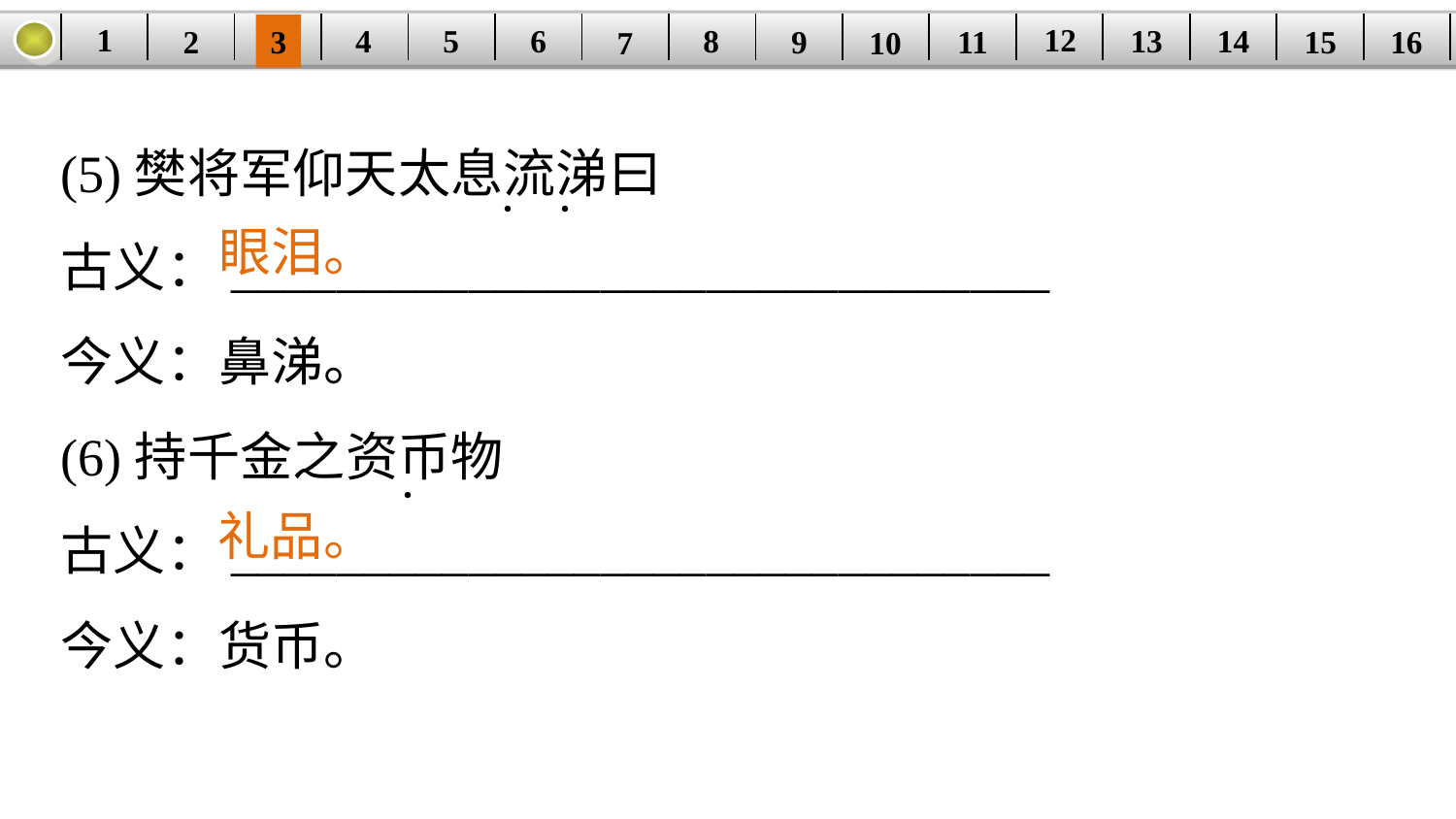

1
12
6
14
8
5
|  |  |  |  |  |  |  |  |  |  |  |  |  |  |  |  |
| --- | --- | --- | --- | --- | --- | --- | --- | --- | --- | --- | --- | --- | --- | --- | --- |
13
4
15
2
9
3
11
16
10
7

(5)樊将军仰天太息流涕曰
古义：_______________________________
今义：鼻涕。
(6)持千金之资币物
古义：_______________________________
今义：货币。
·   ·
眼泪。
·
礼品。